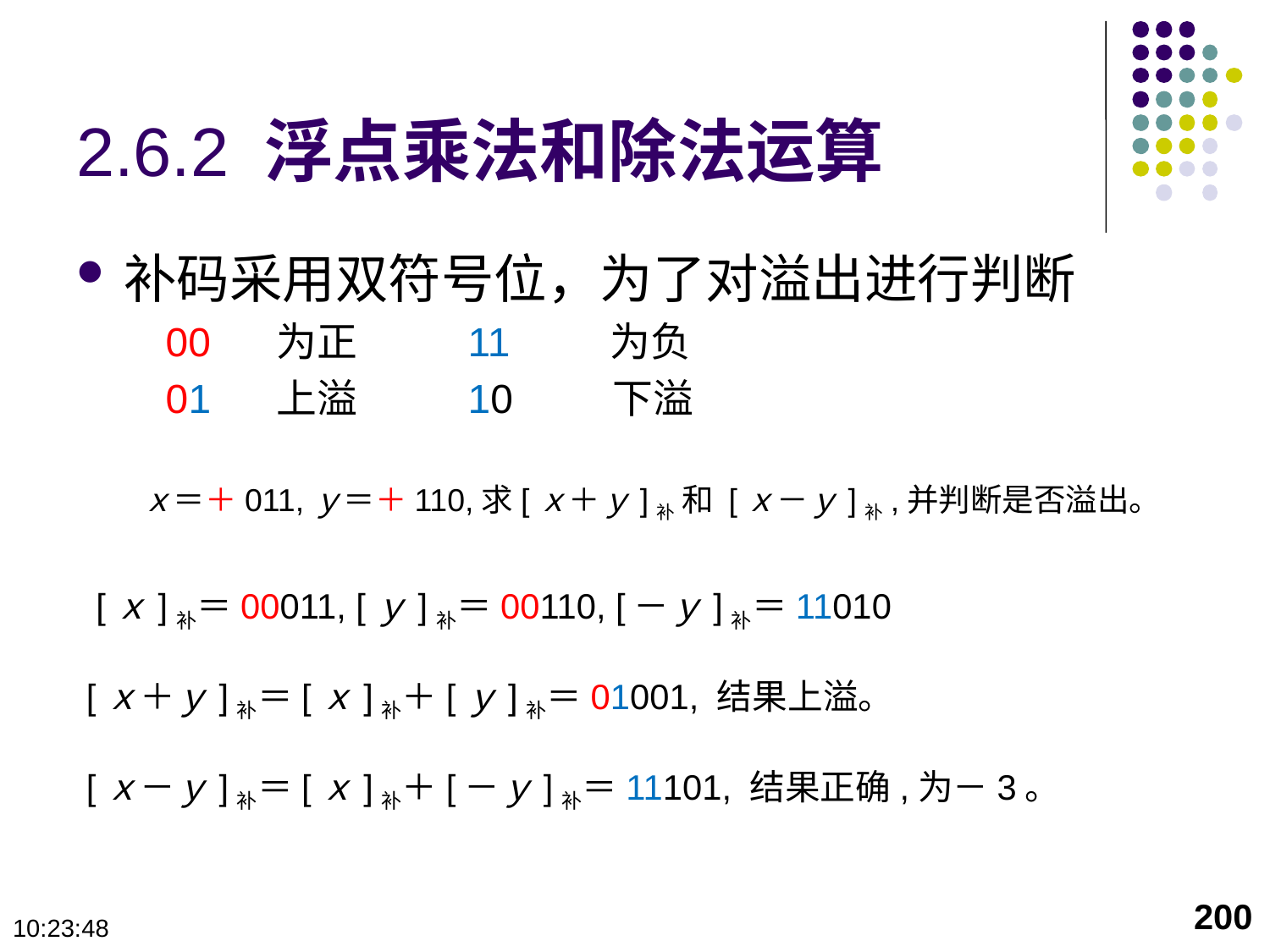

# 2.6.2 浮点乘法和除法运算
补码采用双符号位，为了对溢出进行判断
00     为正           11        为负
01     上溢           10        下溢
ｘ＝＋011,ｙ＝＋110,求[ｘ＋ｙ]补 和 [ｘ－ｙ]补,并判断是否溢出。
 [ｘ]补＝00011, [ｙ]补＝00110, [－ｙ]补＝11010
[ｘ＋ｙ]补＝[ｘ]补＋[ｙ]补＝01001, 结果上溢。
[ｘ－ｙ]补＝[ｘ]补＋[－ｙ]补＝11101, 结果正确,为－3。
200
10:23:48